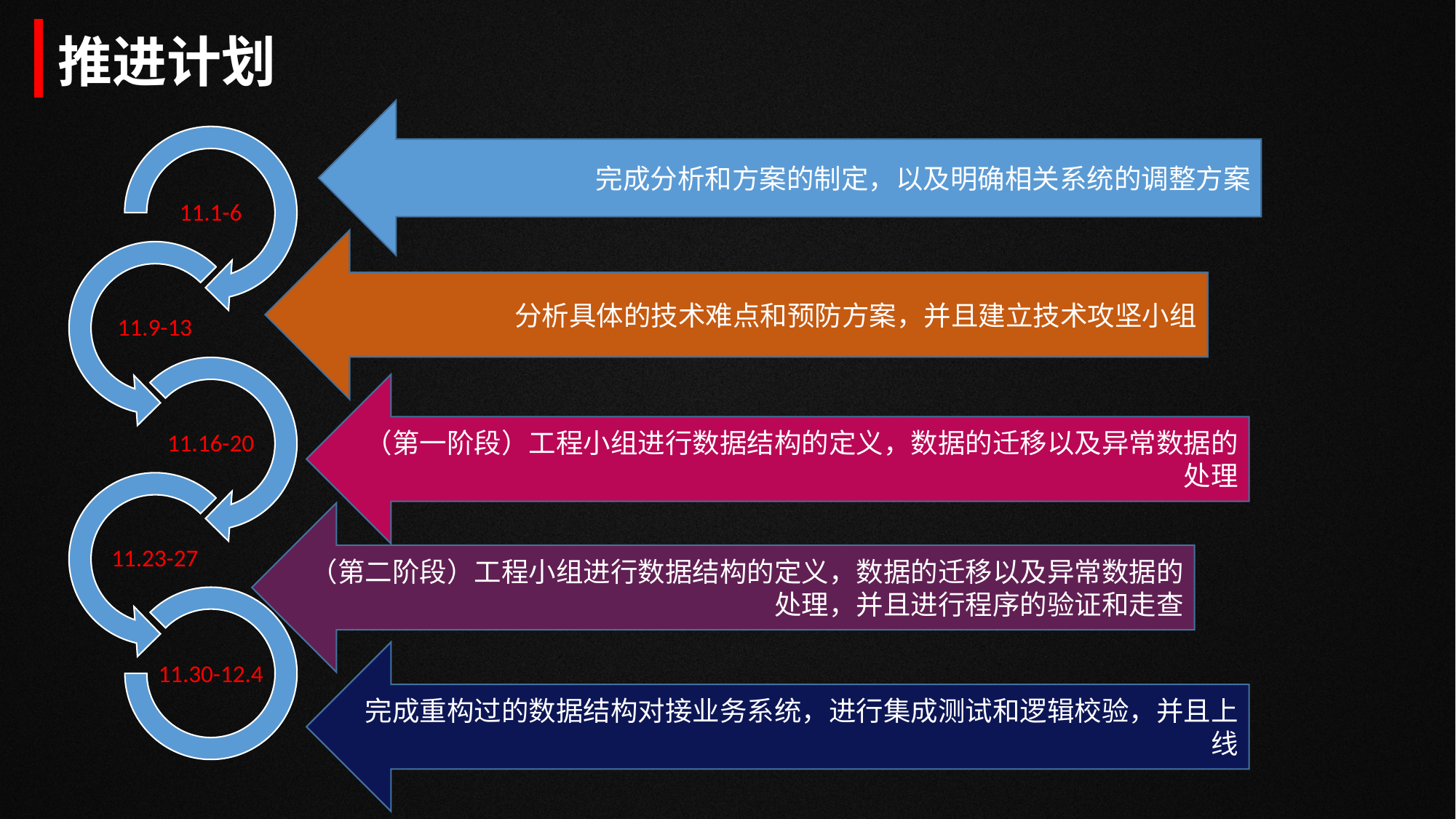

推进计划
完成分析和方案的制定，以及明确相关系统的调整方案
11.1-6
11.9-13
11.16-20
11.23-27
11.30-12.4
分析具体的技术难点和预防方案，并且建立技术攻坚小组
（第一阶段）工程小组进行数据结构的定义，数据的迁移以及异常数据的处理
（第二阶段）工程小组进行数据结构的定义，数据的迁移以及异常数据的处理，并且进行程序的验证和走查
完成重构过的数据结构对接业务系统，进行集成测试和逻辑校验，并且上线